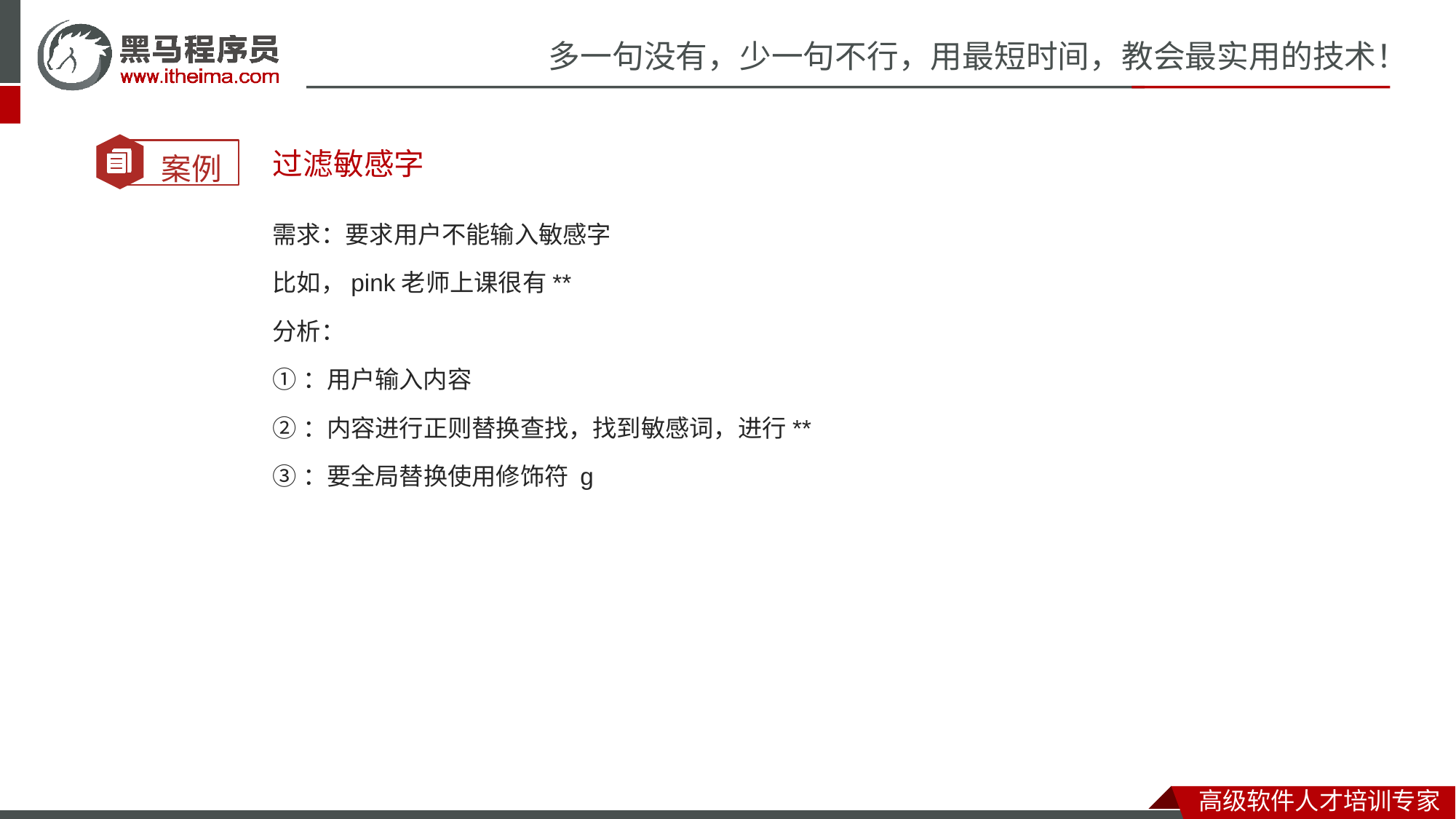

过滤敏感字
需求：要求用户不能输入敏感字
比如，pink老师上课很有**
分析：
①：用户输入内容
②：内容进行正则替换查找，找到敏感词，进行**
③：要全局替换使用修饰符 g